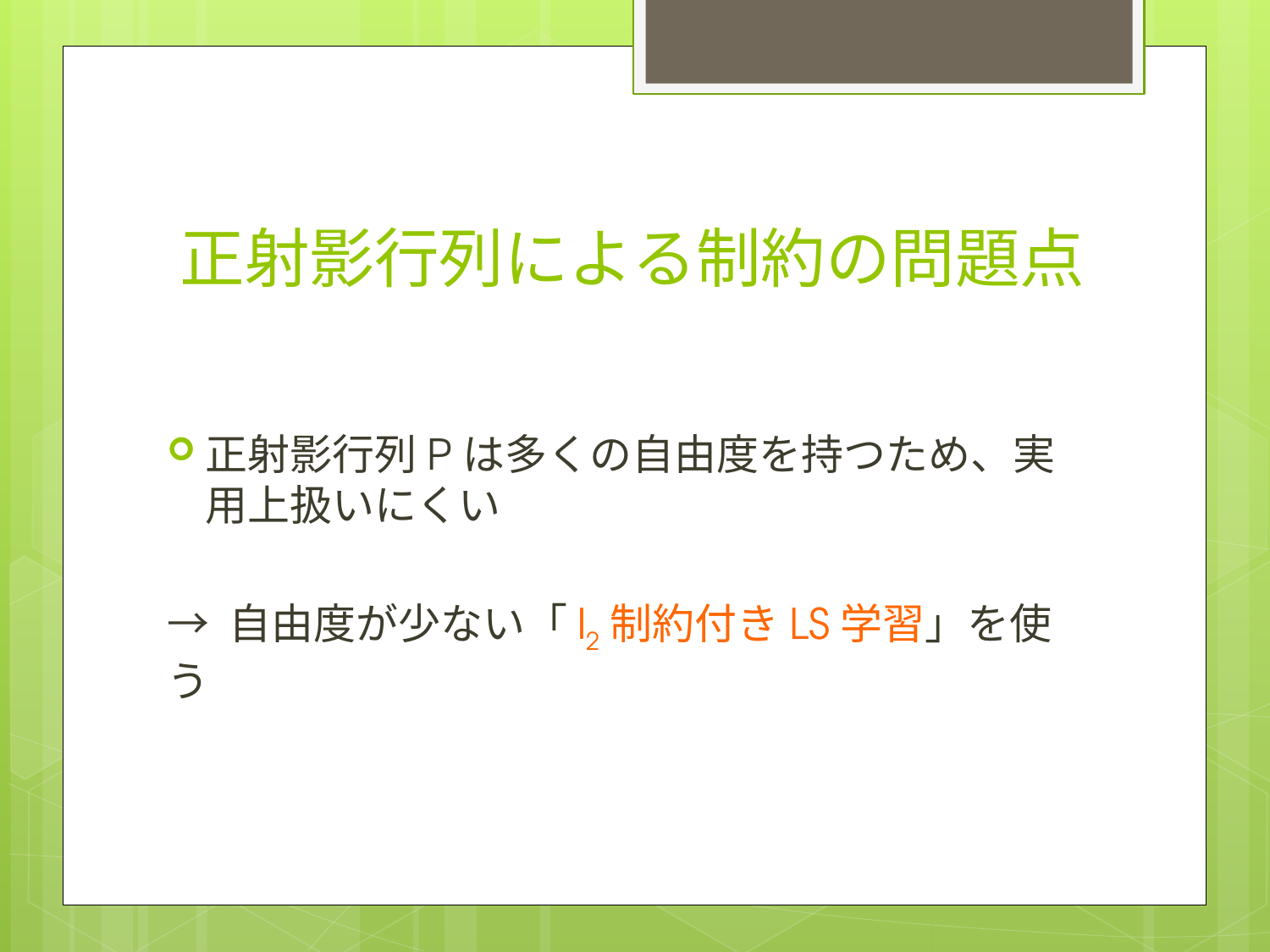

# 正射影行列による制約の問題点
正射影行列Pは多くの自由度を持つため、実用上扱いにくい

→ 自由度が少ない「l2制約付きLS学習」を使う